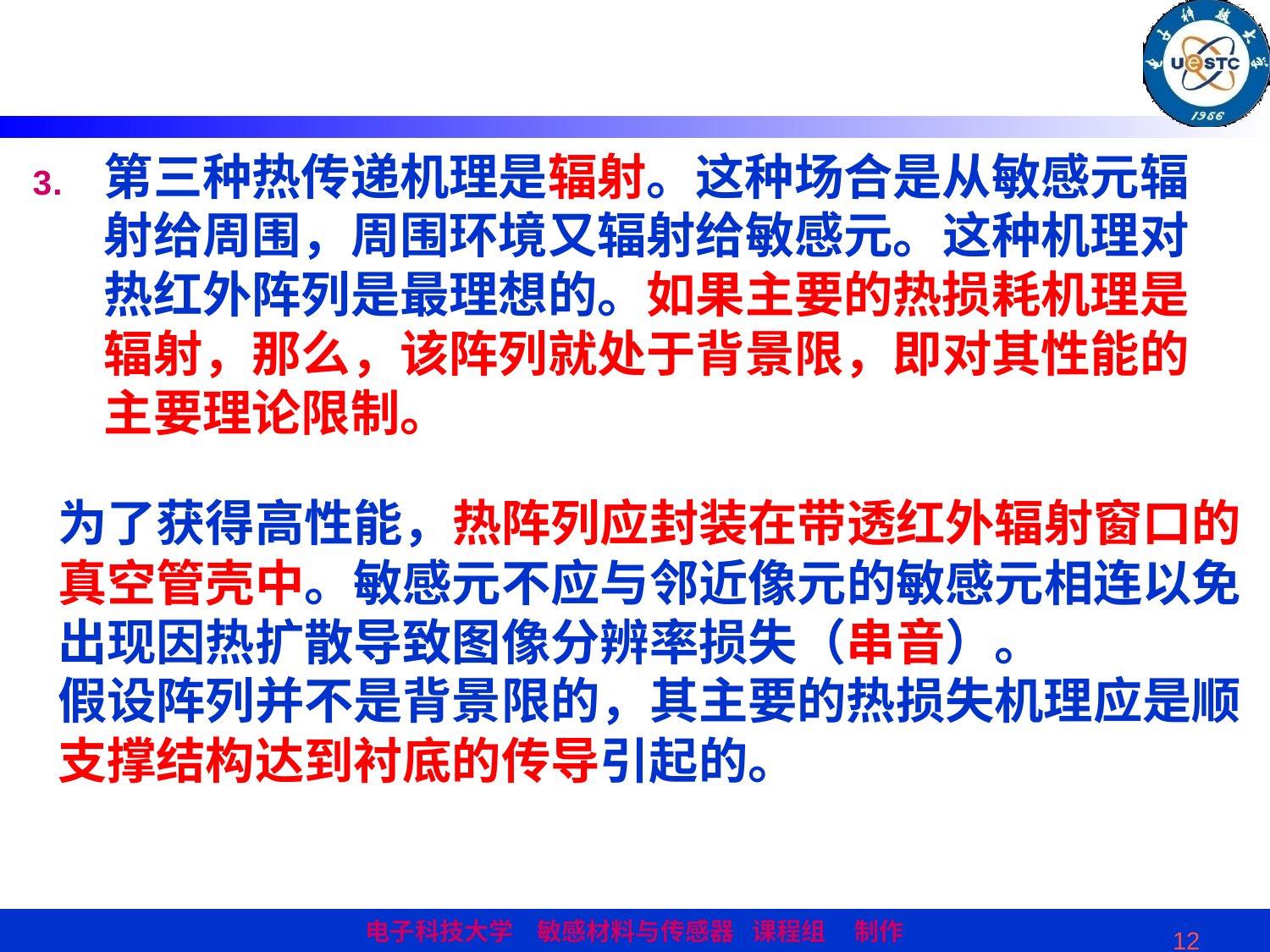

第三种热传递机理是辐射。这种场合是从敏感元辐射给周围，周围环境又辐射给敏感元。这种机理对热红外阵列是最理想的。如果主要的热损耗机理是辐射，那么，该阵列就处于背景限，即对其性能的主要理论限制。
为了获得高性能，热阵列应封装在带透红外辐射窗口的真空管壳中。敏感元不应与邻近像元的敏感元相连以免出现因热扩散导致图像分辨率损失（串音）。
假设阵列并不是背景限的，其主要的热损失机理应是顺支撑结构达到衬底的传导引起的。
12